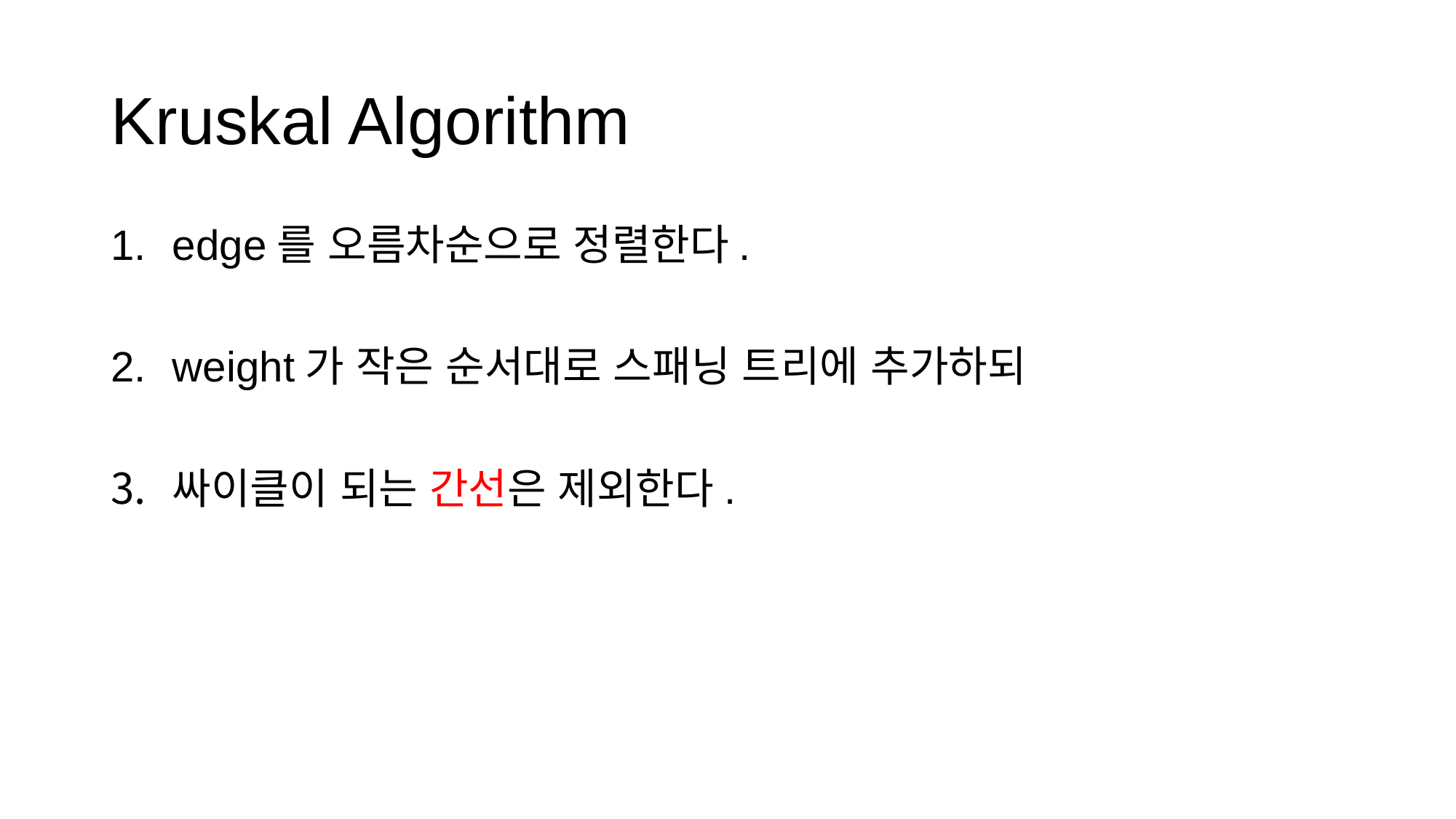

# Kruskal Algorithm
edge를 오름차순으로 정렬한다.

weight가 작은 순서대로 스패닝 트리에 추가하되

싸이클이 되는 간선은 제외한다.